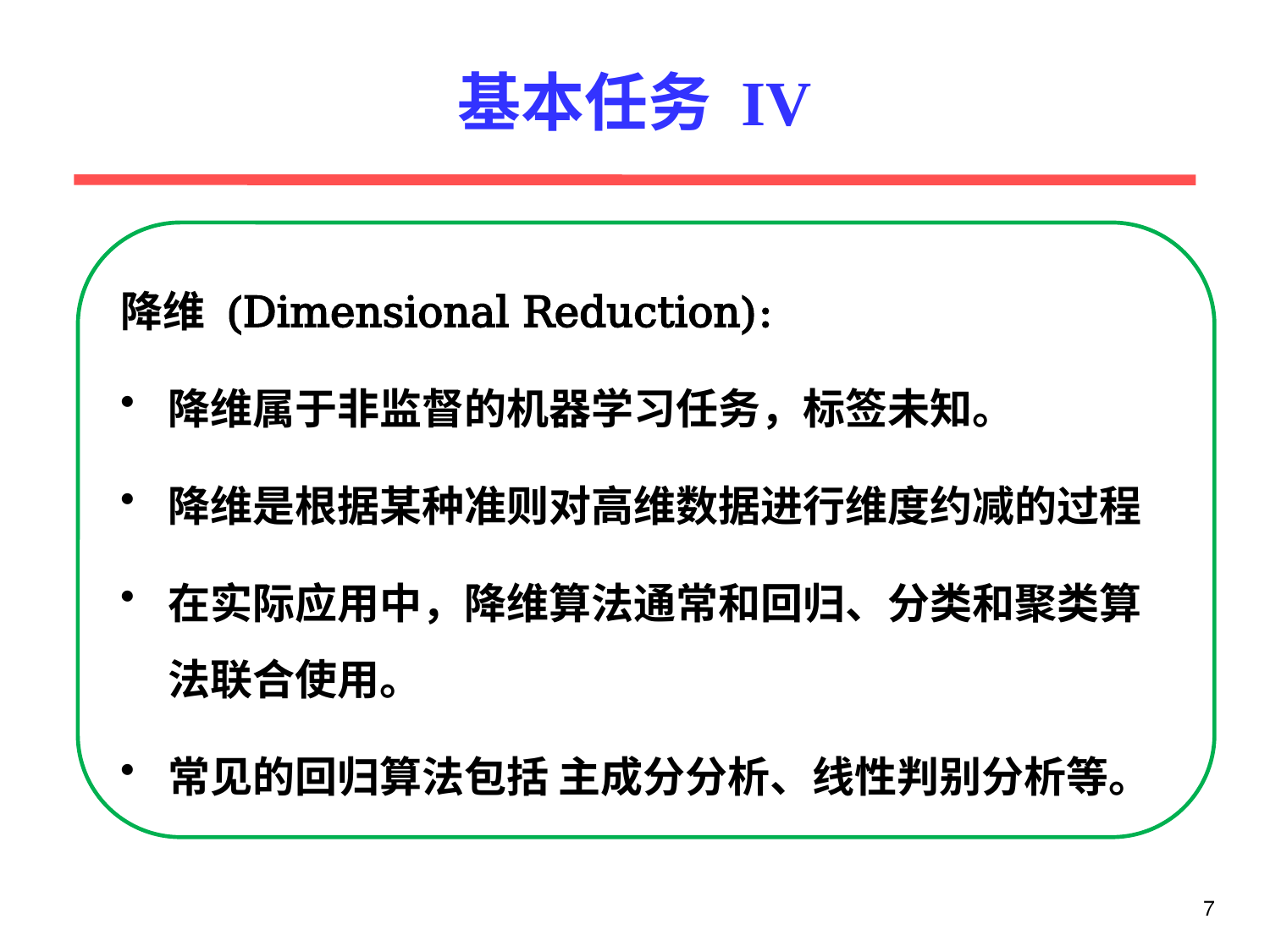

# 基本任务 IV
降维 (Dimensional Reduction):
降维属于非监督的机器学习任务，标签未知。
降维是根据某种准则对高维数据进行维度约减的过程
在实际应用中，降维算法通常和回归、分类和聚类算法联合使用。
常见的回归算法包括 主成分分析、线性判别分析等。
7